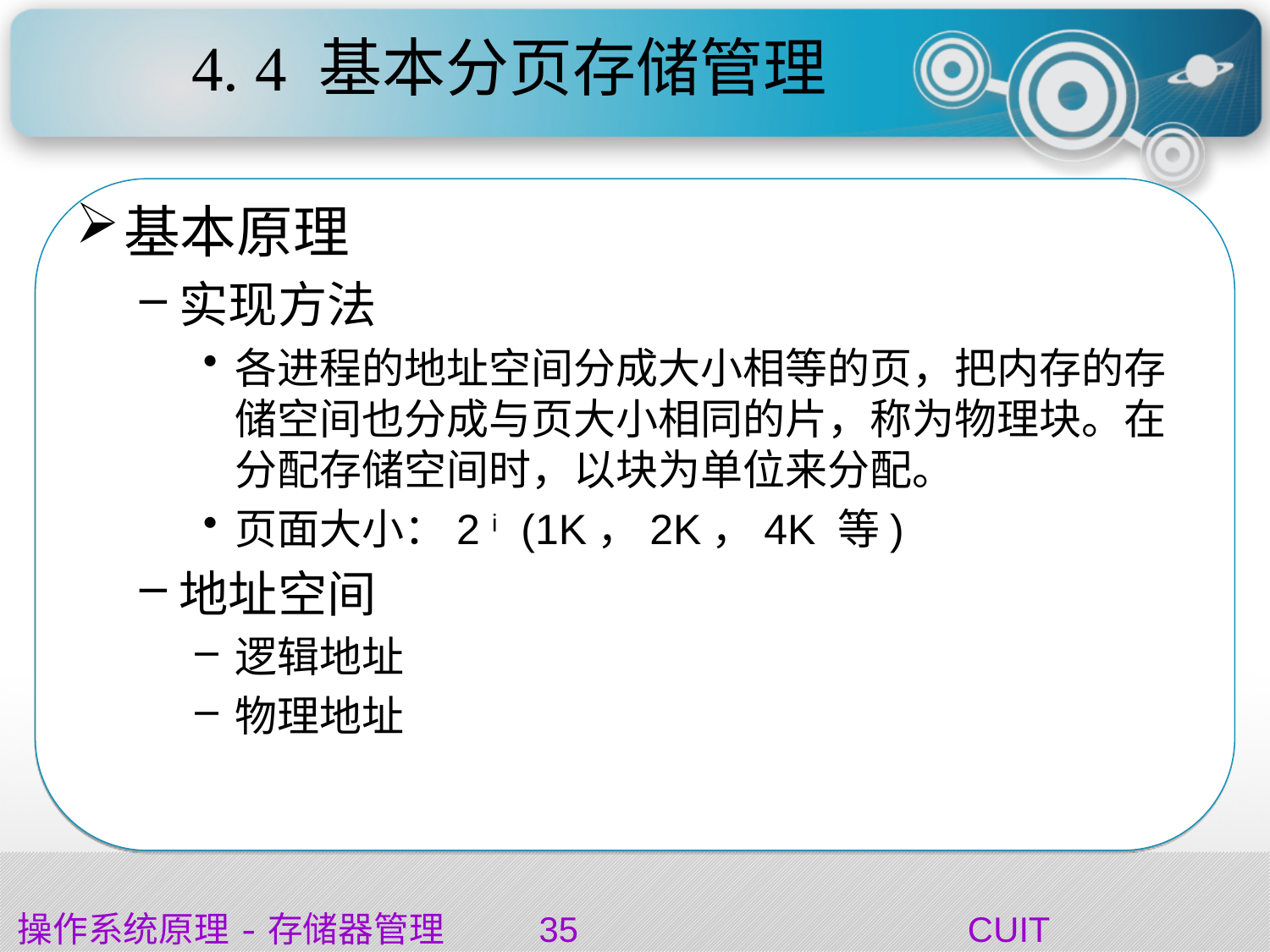

# 4. 4	基本分页存储管理
基本原理
实现方法
各进程的地址空间分成大小相等的页，把内存的存储空间也分成与页大小相同的片，称为物理块。在分配存储空间时，以块为单位来分配。
页面大小：2 i  (1K，2K，4K 等)
地址空间
逻辑地址
物理地址